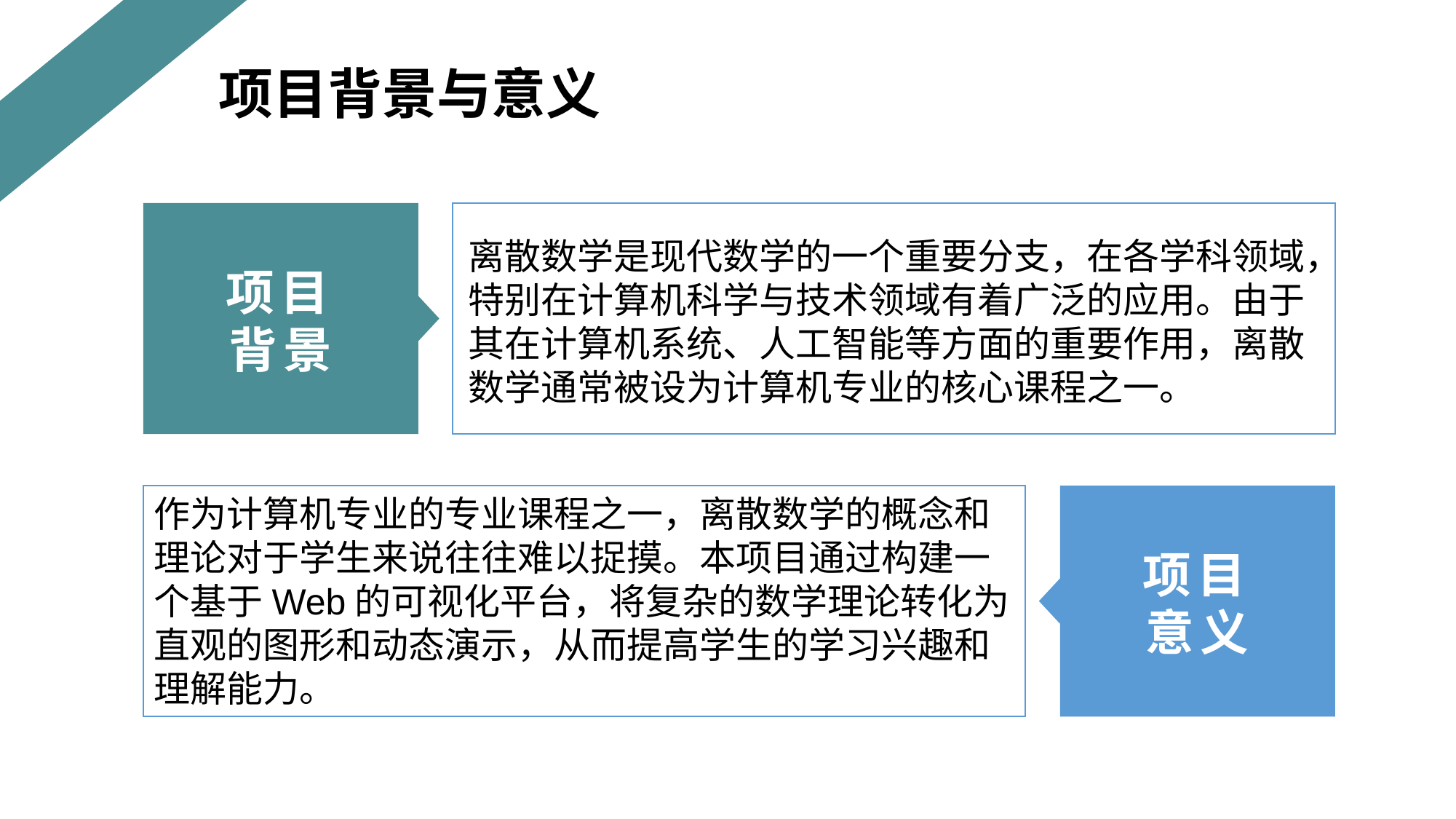

项目背景与意义

离散数学是现代数学的一个重要分支，在各学科领域，特别在计算机科学与技术领域有着广泛的应用。由于其在计算机系统、人工智能等方面的重要作用，离散数学通常被设为计算机专业的核心课程之一。
项目背景

作为计算机专业的专业课程之一，离散数学的概念和理论对于学生来说往往难以捉摸。本项目通过构建一个基于Web的可视化平台，将复杂的数学理论转化为直观的图形和动态演示，从而提高学生的学习兴趣和理解能力。

项目意义